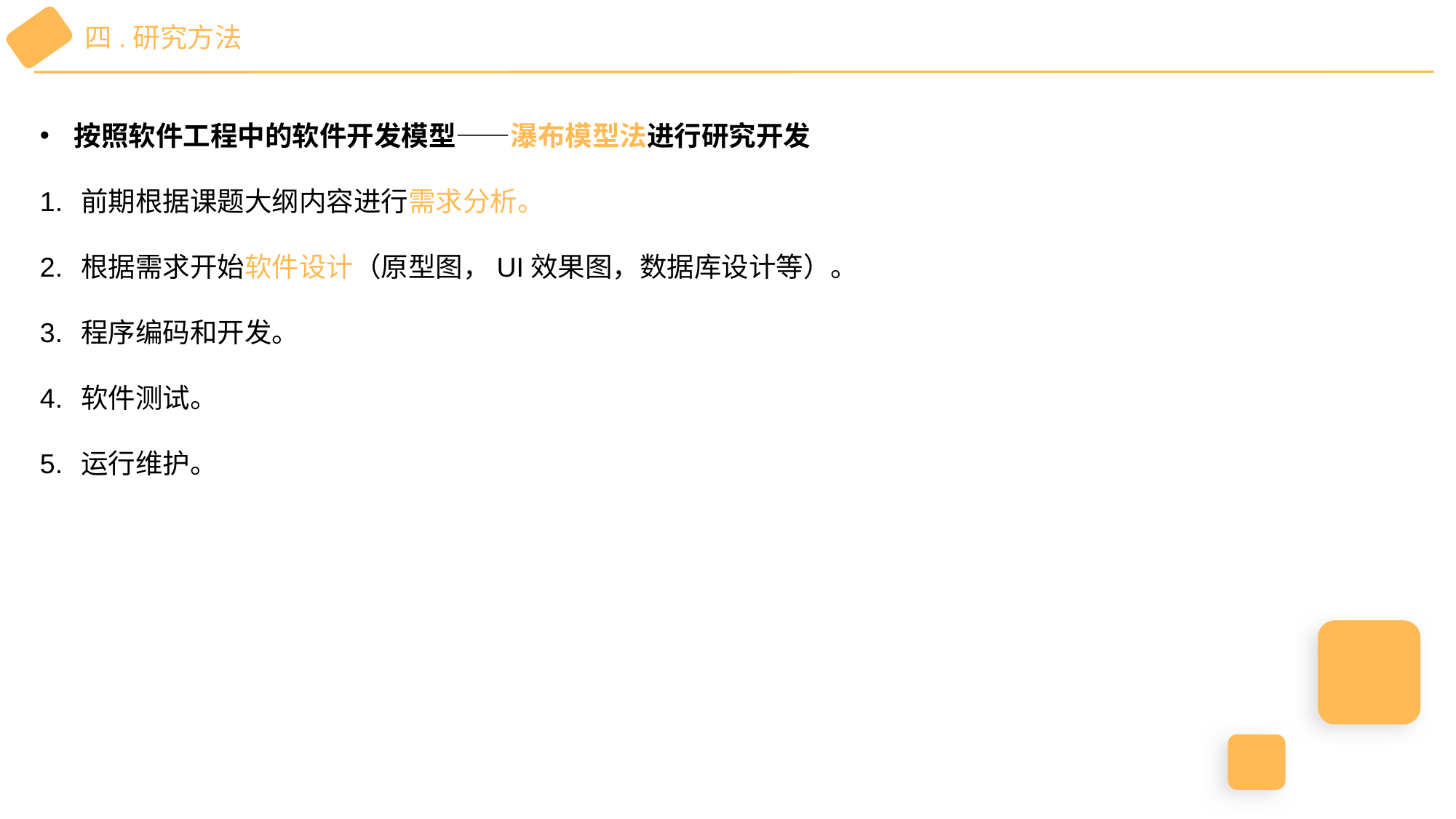

四.研究方法

按照软件工程中的软件开发模型——瀑布模型法进行研究开发

前期根据课题大纲内容进行需求分析。

根据需求开始软件设计（原型图，UI效果图，数据库设计等）。

程序编码和开发。

软件测试。

运行维护。